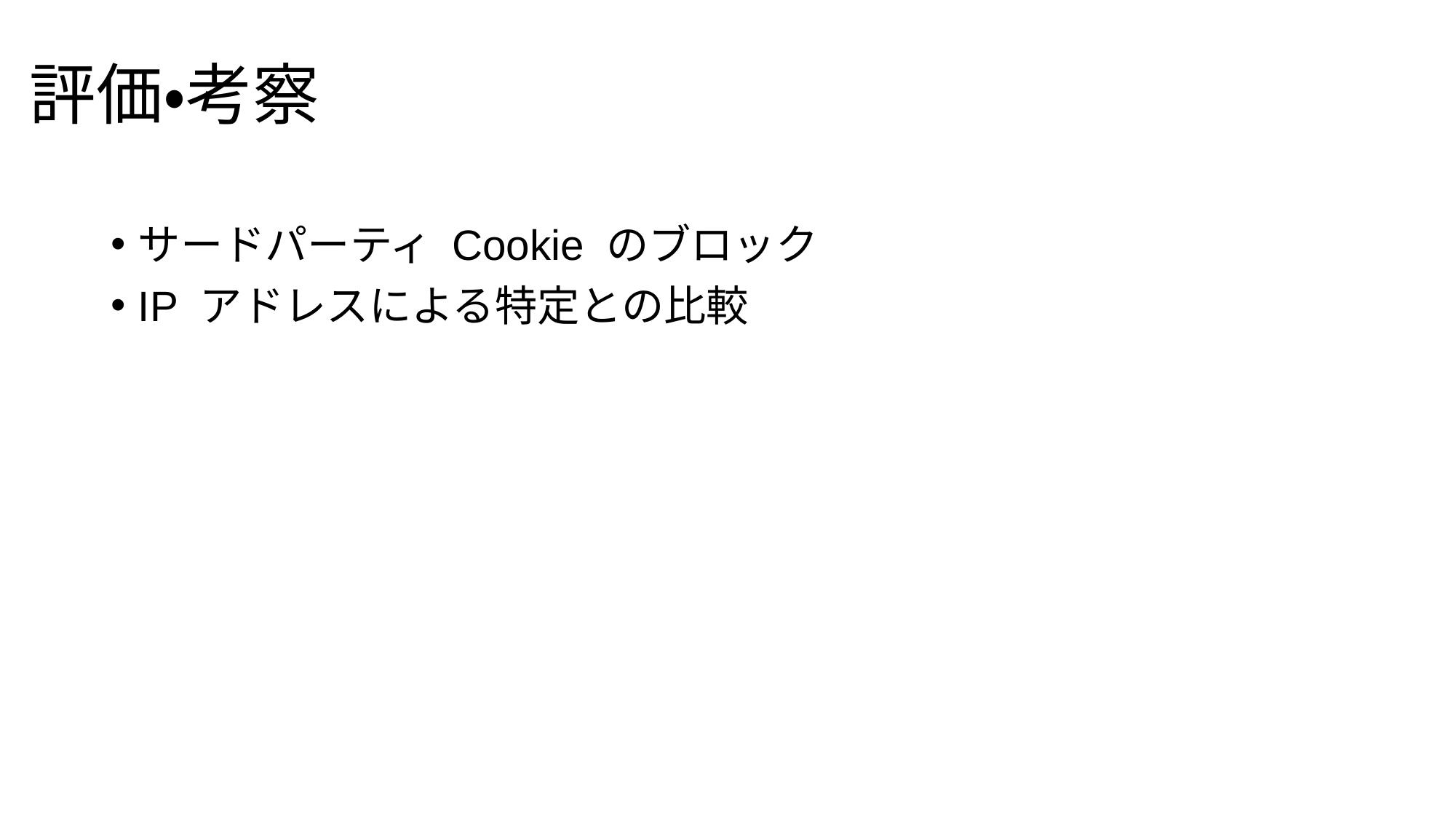

# 評価・考察
サードパーティ Cookie のブロック
IP アドレスによる特定との比較